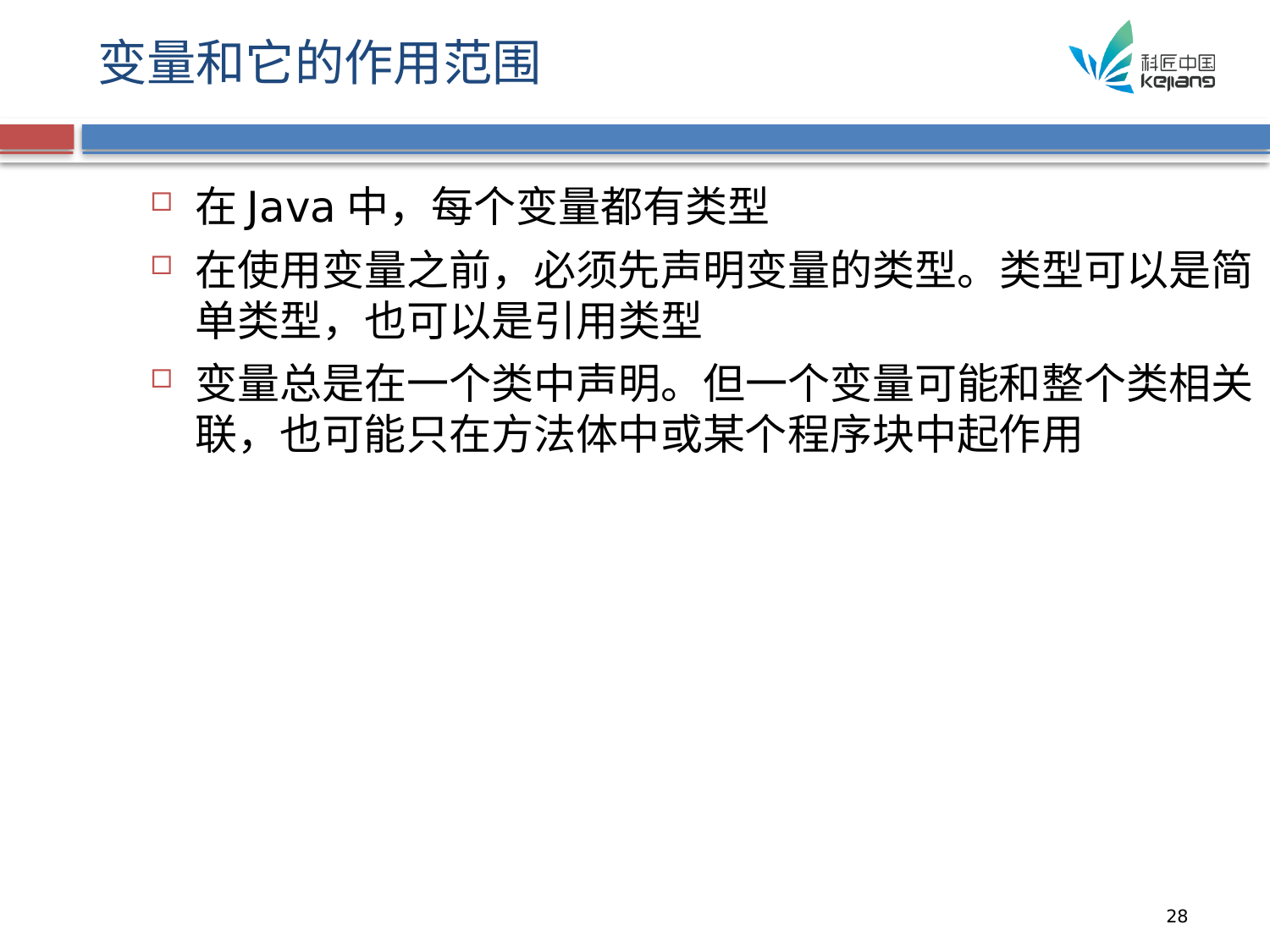

# 变量和它的作用范围
在Java中，每个变量都有类型
在使用变量之前，必须先声明变量的类型。类型可以是简单类型，也可以是引用类型
变量总是在一个类中声明。但一个变量可能和整个类相关联，也可能只在方法体中或某个程序块中起作用
28